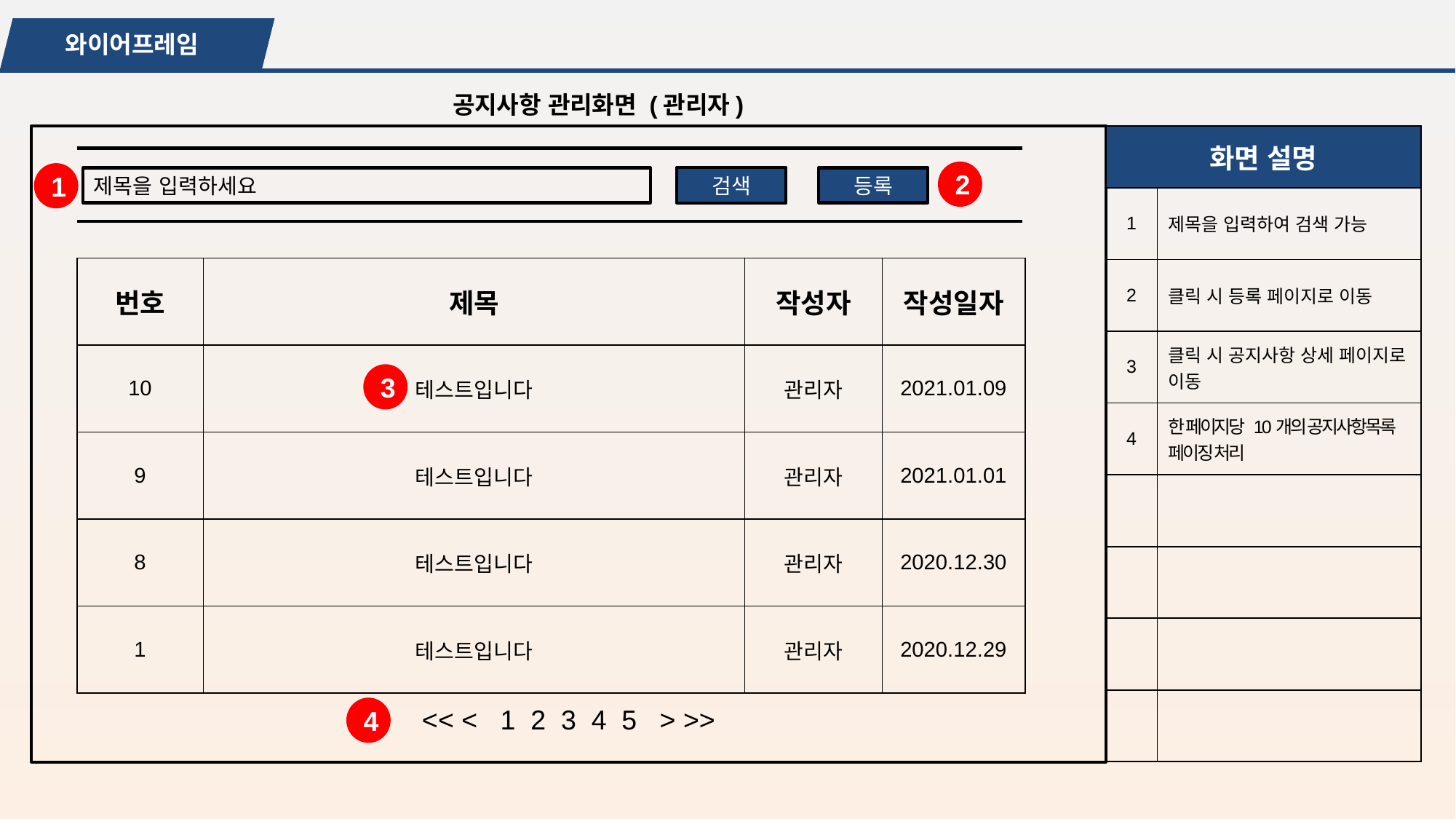

와이어프레임

공지사항 관리화면 (관리자)
| 화면 설명 |  |
| --- | --- |
| 1 | 제목을 입력하여 검색 가능 |
| 2 | 클릭 시 등록 페이지로 이동 |
| 3 | 클릭 시 공지사항 상세 페이지로 이동 |
| 4 | 한 페이지당 10개의 공지사항목록 페이징 처리 |
|  |  |
|  |  |
|  |  |
|  |  |

2

1
검색
등록
제목을 입력하세요
| 번호 | 제목 | 작성자 | 작성일자 |
| --- | --- | --- | --- |
| 10 | 테스트입니다 | 관리자 | 2021.01.09 |
| 9 | 테스트입니다 | 관리자 | 2021.01.01 |
| 8 | 테스트입니다 | 관리자 | 2020.12.30 |
| 1 | 테스트입니다 | 관리자 | 2020.12.29 |
3
<< <   1  2  3  4  5   > >>
4